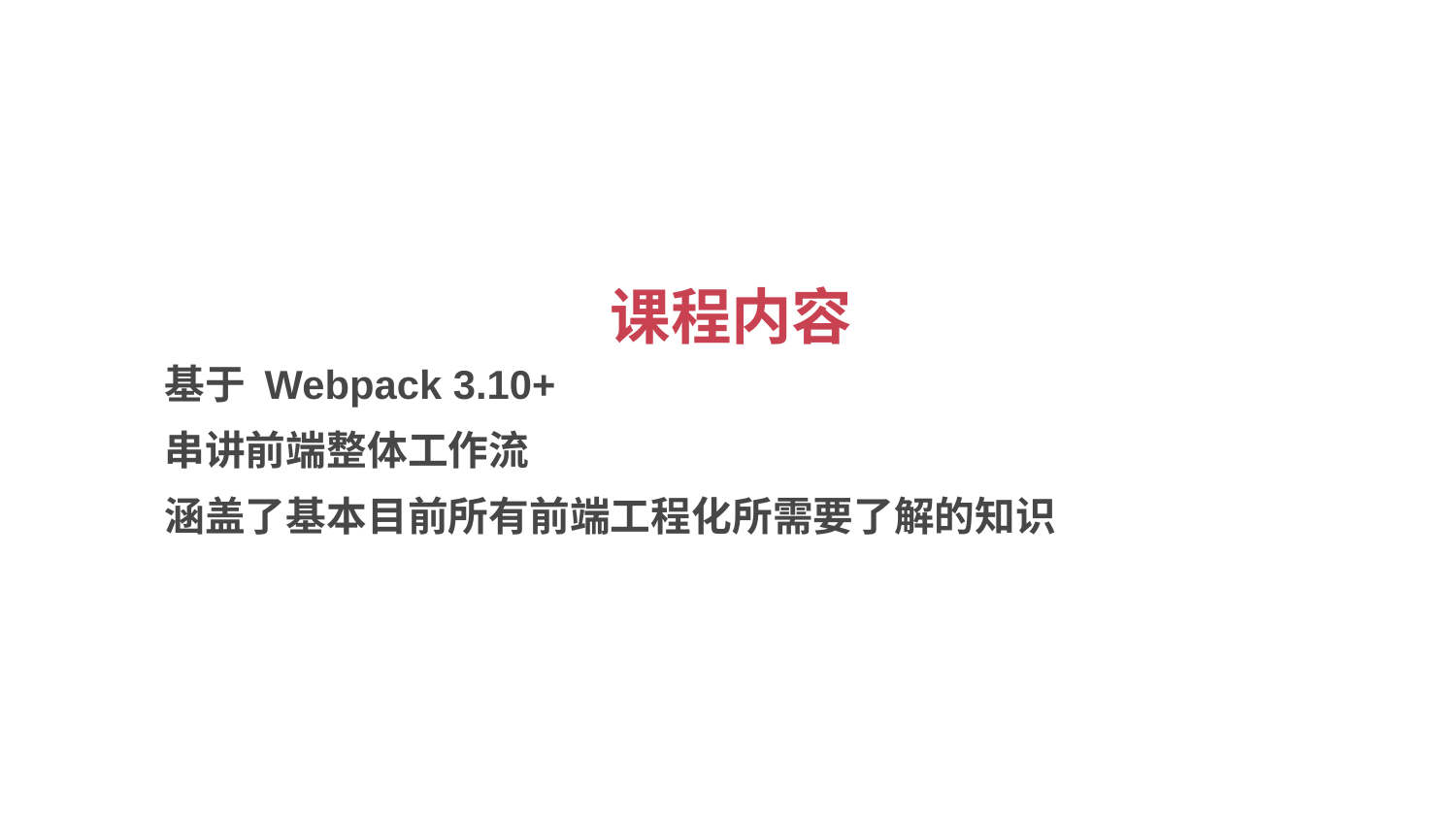

# 课程内容
基于 Webpack 3.10+
串讲前端整体工作流
涵盖了基本目前所有前端工程化所需要了解的知识